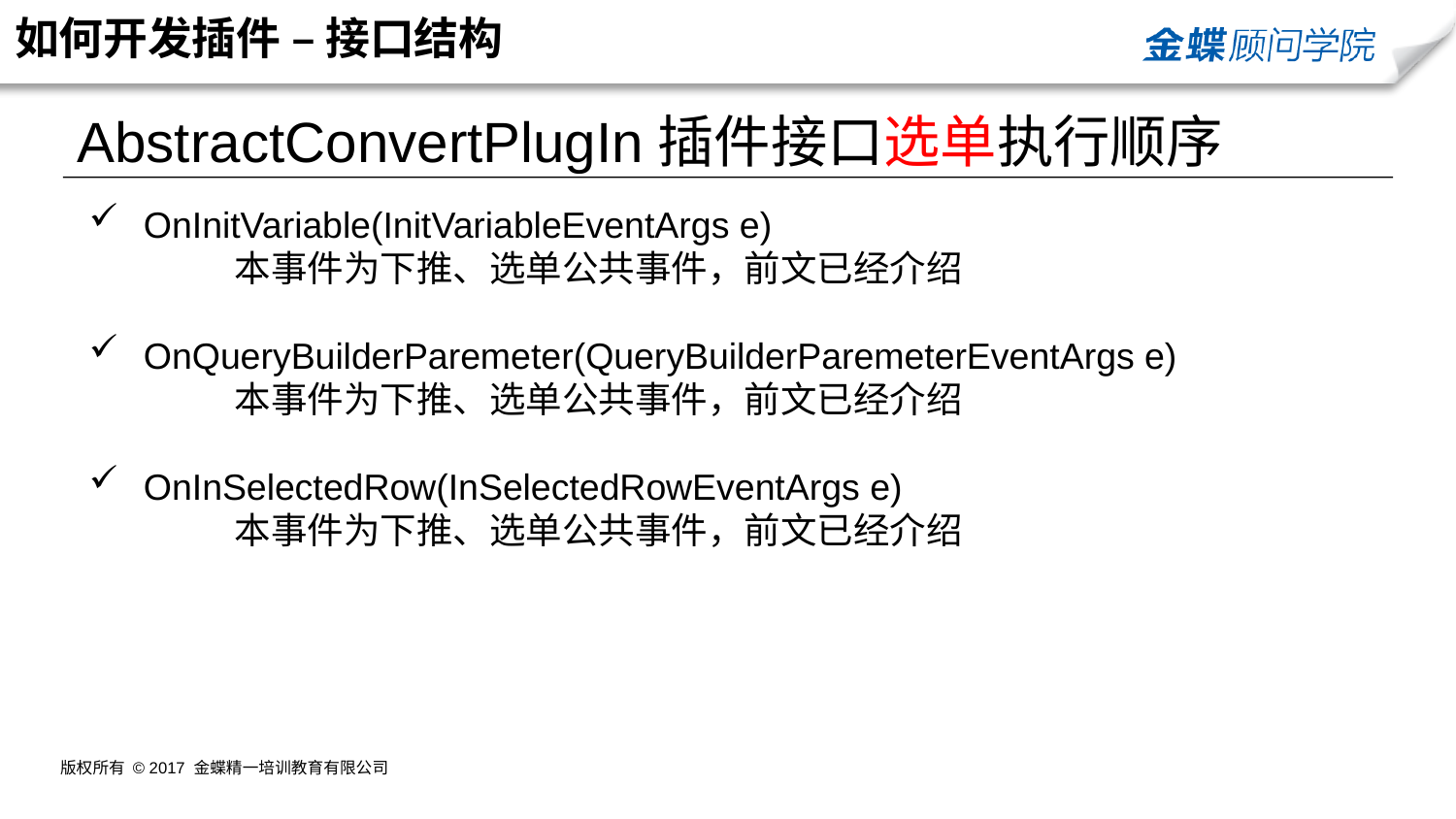

如何开发插件 – 接口结构
AbstractConvertPlugIn插件接口选单执行顺序

OnInitVariable(InitVariableEventArgs e)
	本事件为下推、选单公共事件，前文已经介绍

OnQueryBuilderParemeter(QueryBuilderParemeterEventArgs e)
	本事件为下推、选单公共事件，前文已经介绍

OnInSelectedRow(InSelectedRowEventArgs e)
本事件为下推、选单公共事件，前文已经介绍